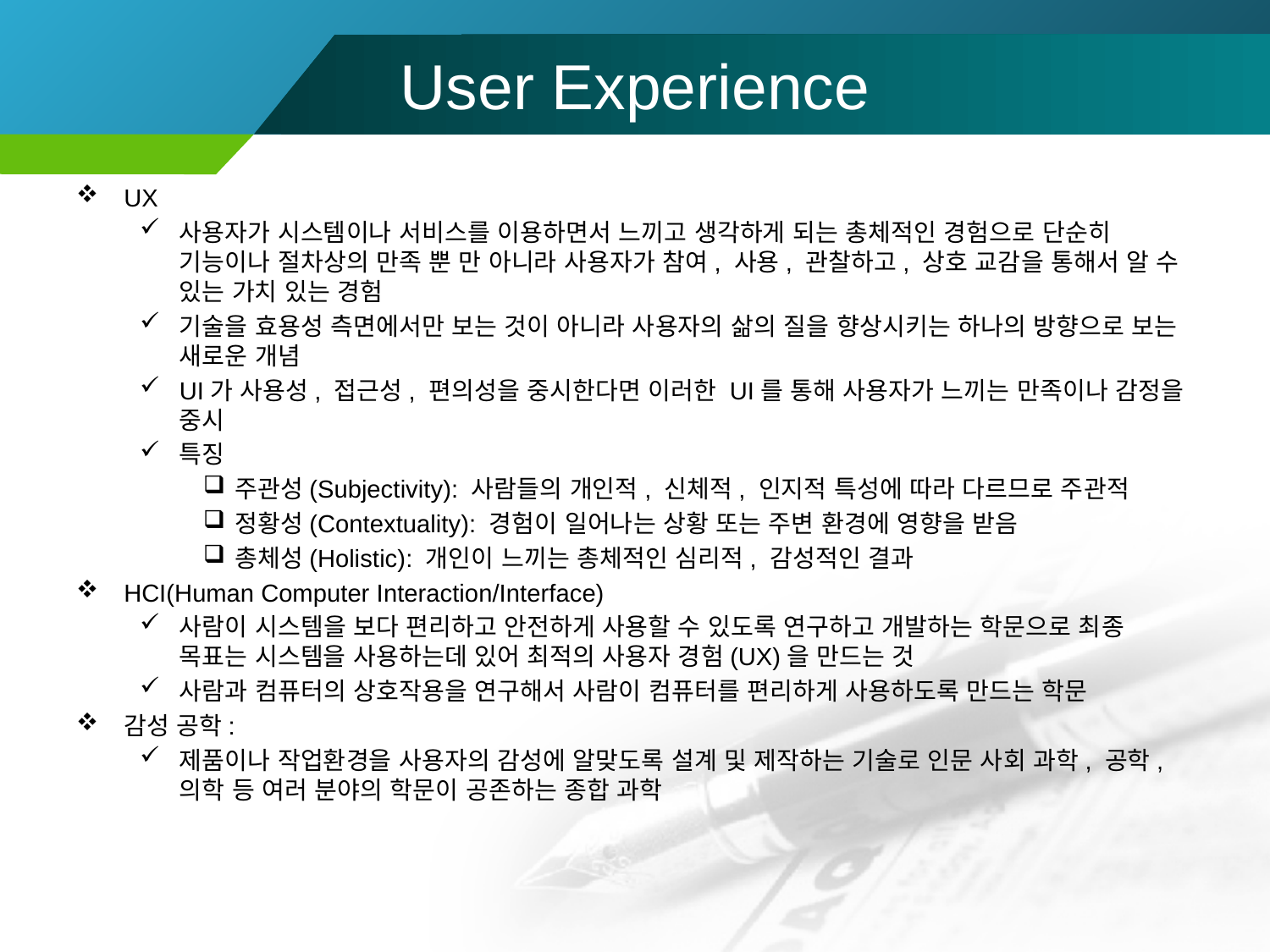

# User Experience
UX
사용자가 시스템이나 서비스를 이용하면서 느끼고 생각하게 되는 총체적인 경험으로 단순히 기능이나 절차상의 만족 뿐 만 아니라 사용자가 참여, 사용, 관찰하고, 상호 교감을 통해서 알 수 있는 가치 있는 경험
기술을 효용성 측면에서만 보는 것이 아니라 사용자의 삶의 질을 향상시키는 하나의 방향으로 보는 새로운 개념
UI가 사용성, 접근성, 편의성을 중시한다면 이러한 UI를 통해 사용자가 느끼는 만족이나 감정을 중시
특징
주관성(Subjectivity): 사람들의 개인적, 신체적, 인지적 특성에 따라 다르므로 주관적
정황성(Contextuality): 경험이 일어나는 상황 또는 주변 환경에 영향을 받음
총체성(Holistic): 개인이 느끼는 총체적인 심리적, 감성적인 결과
HCI(Human Computer Interaction/Interface)
사람이 시스템을 보다 편리하고 안전하게 사용할 수 있도록 연구하고 개발하는 학문으로 최종 목표는 시스템을 사용하는데 있어 최적의 사용자 경험(UX)을 만드는 것
사람과 컴퓨터의 상호작용을 연구해서 사람이 컴퓨터를 편리하게 사용하도록 만드는 학문
감성 공학:
제품이나 작업환경을 사용자의 감성에 알맞도록 설계 및 제작하는 기술로 인문 사회 과학, 공학, 의학 등 여러 분야의 학문이 공존하는 종합 과학